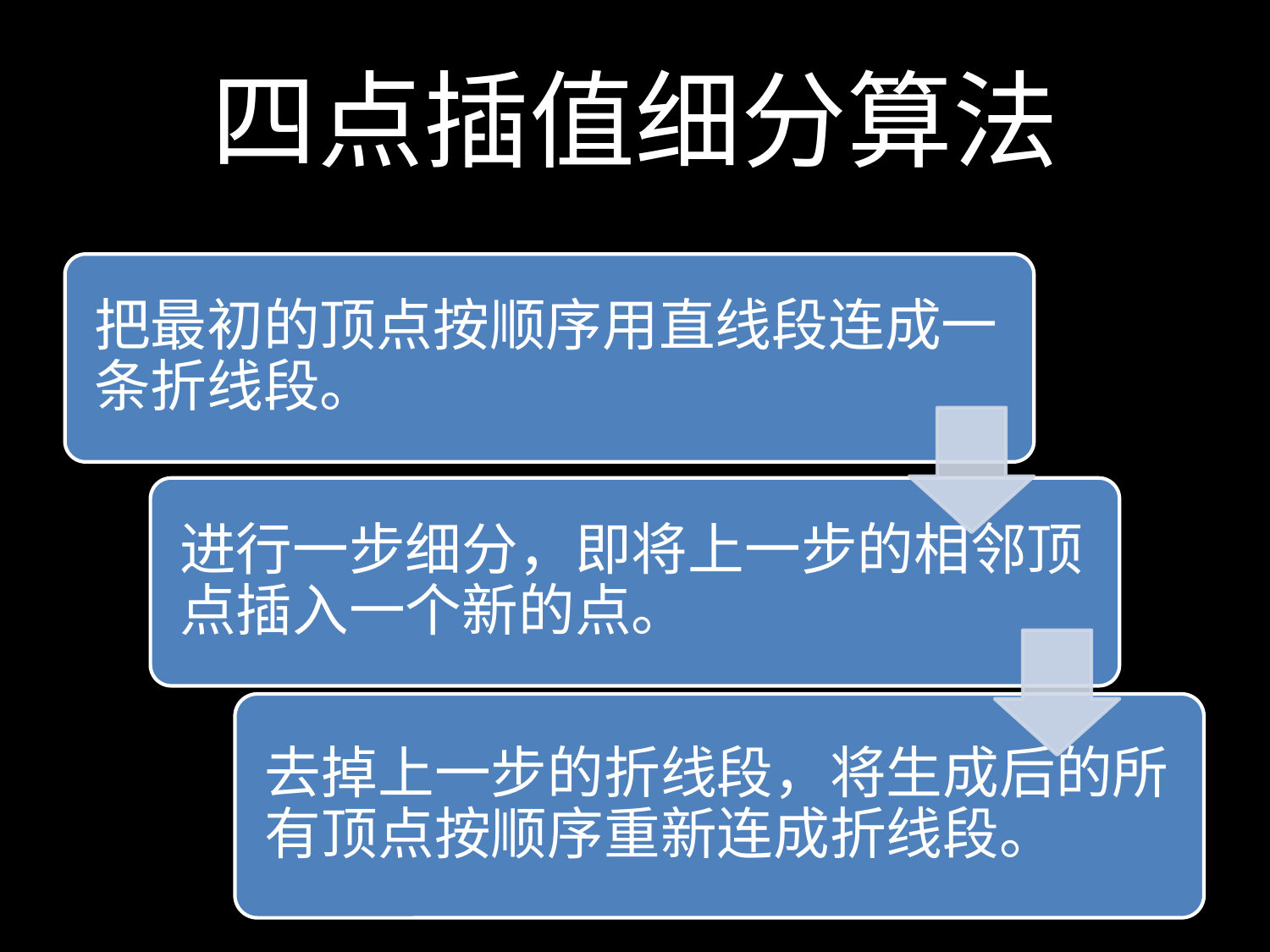

# 四点插值细分算法
把最初的顶点按顺序用直线段连成一条折线段。
进行一步细分，即将上一步的相邻顶点插入一个新的点。
去掉上一步的折线段，将生成后的所有顶点按顺序重新连成折线段。